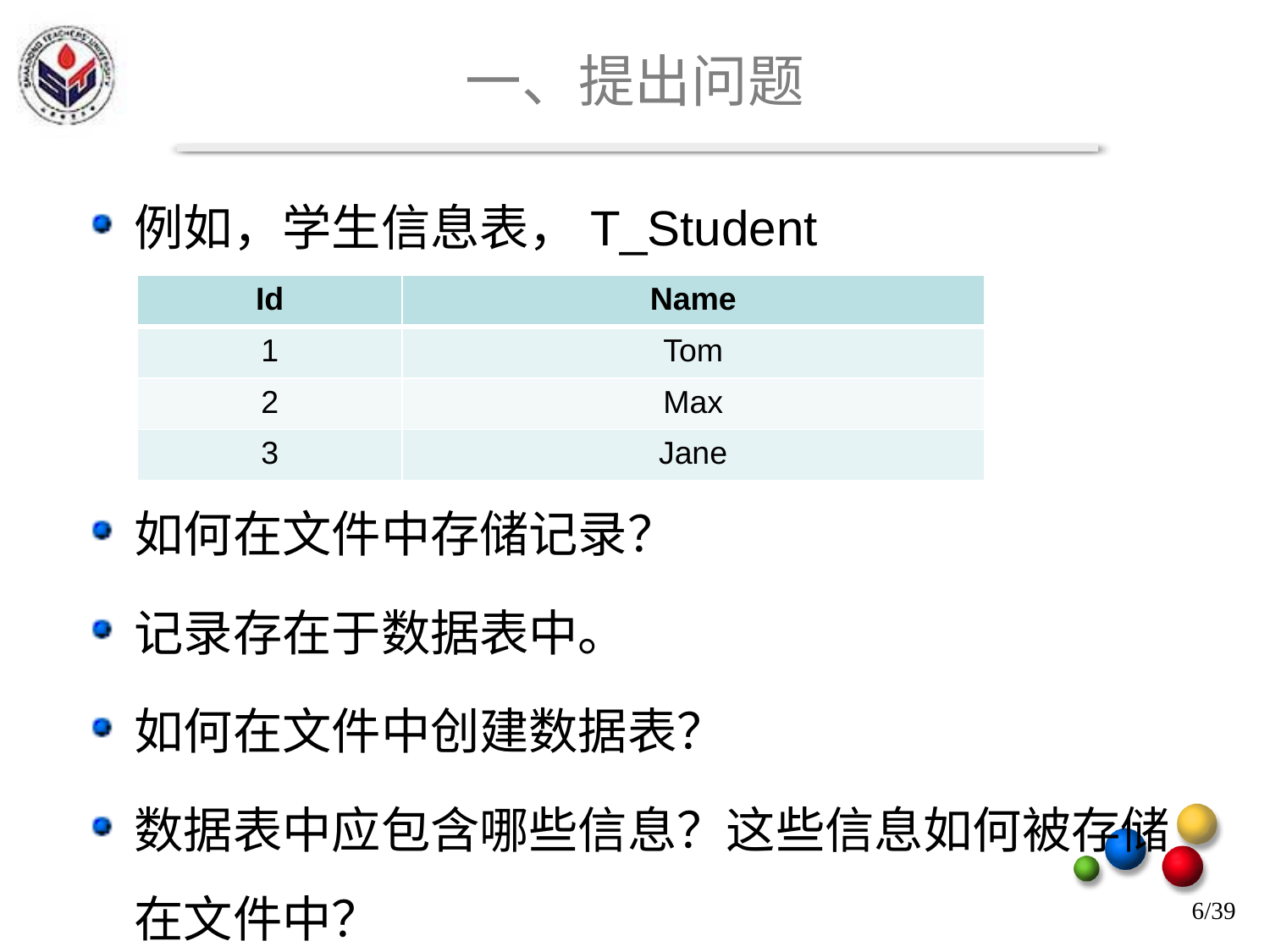

# 一、提出问题
例如，学生信息表，T_Student

如何在文件中存储记录？
记录存在于数据表中。
如何在文件中创建数据表？
数据表中应包含哪些信息？这些信息如何被存储在文件中？
| Id | Name |
| --- | --- |
| 1 | Tom |
| 2 | Max |
| 3 | Jane |
6/39